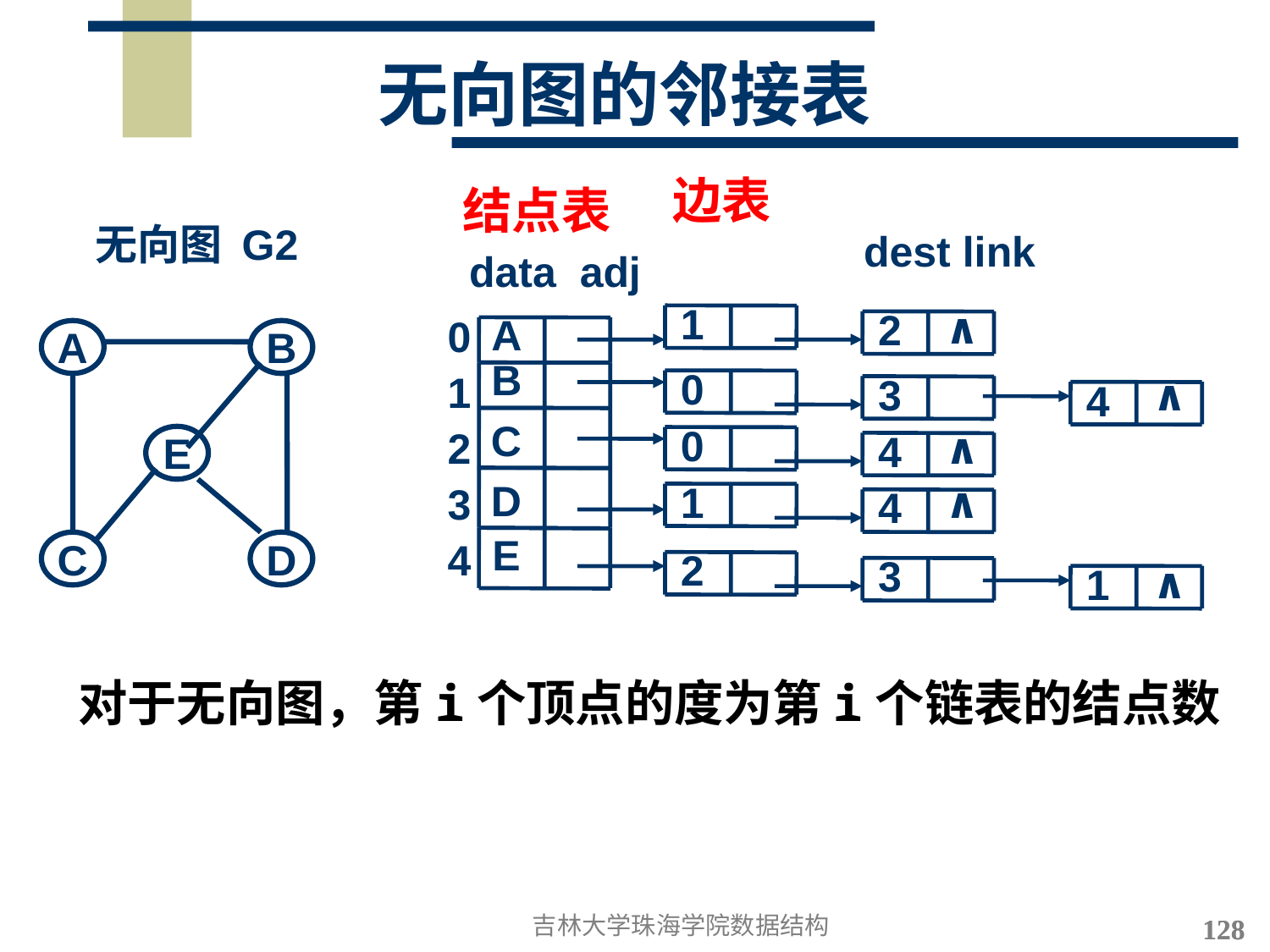

# 无向图的邻接表
边表
结点表
无向图 G2
 dest link
 data  adj
1
∧
2
01234
A

B

0
3

∧
4

C

0
∧

4

D

1
∧

4

E

2
3
∧

1

A
B

E

C
D
对于无向图，第i个顶点的度为第i个链表的结点数
吉林大学珠海学院数据结构